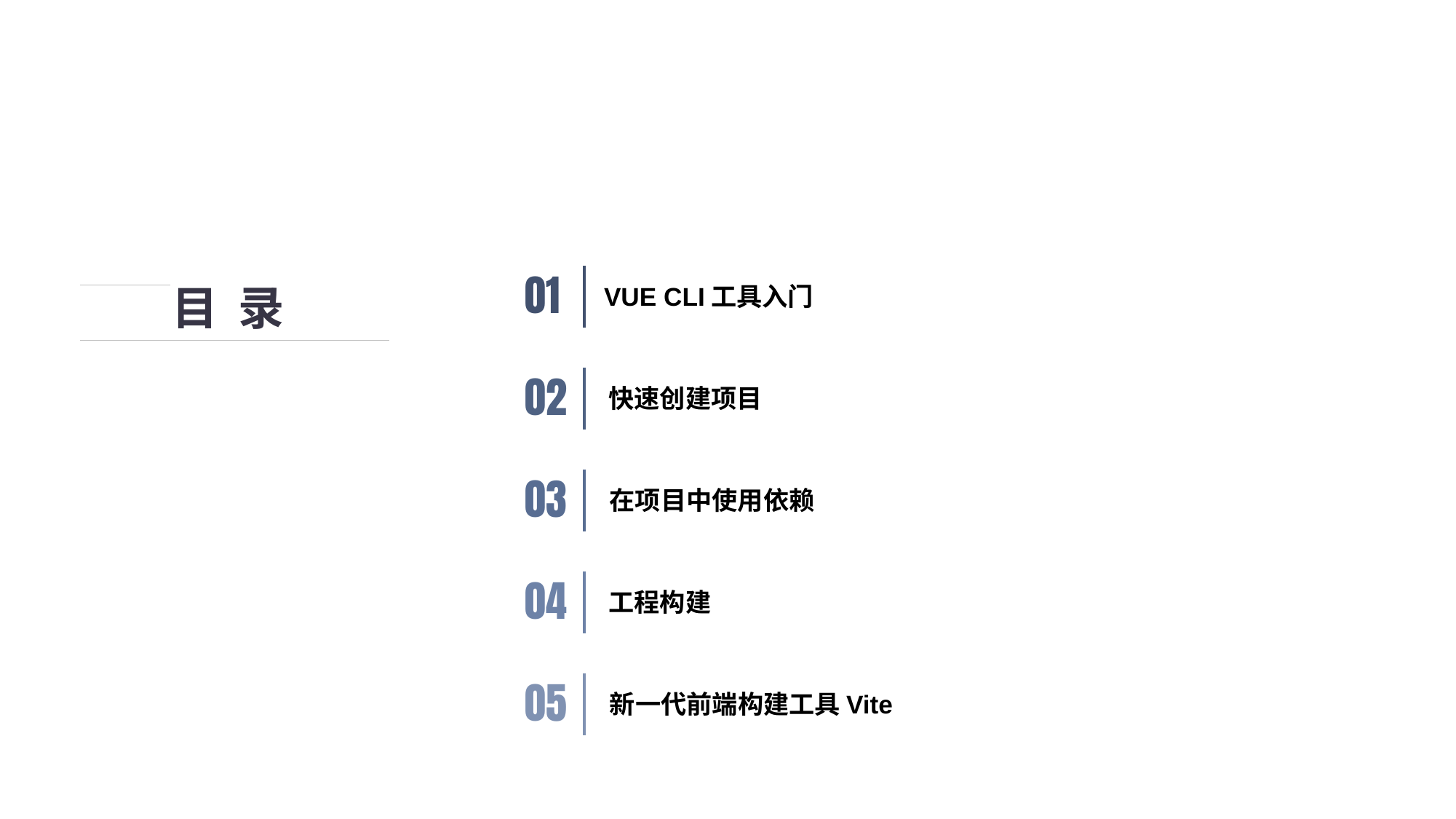

目  录
01
VUE CLI工具入门
02
快速创建项目
03
在项目中使用依赖
04
工程构建
05
新一代前端构建工具Vite